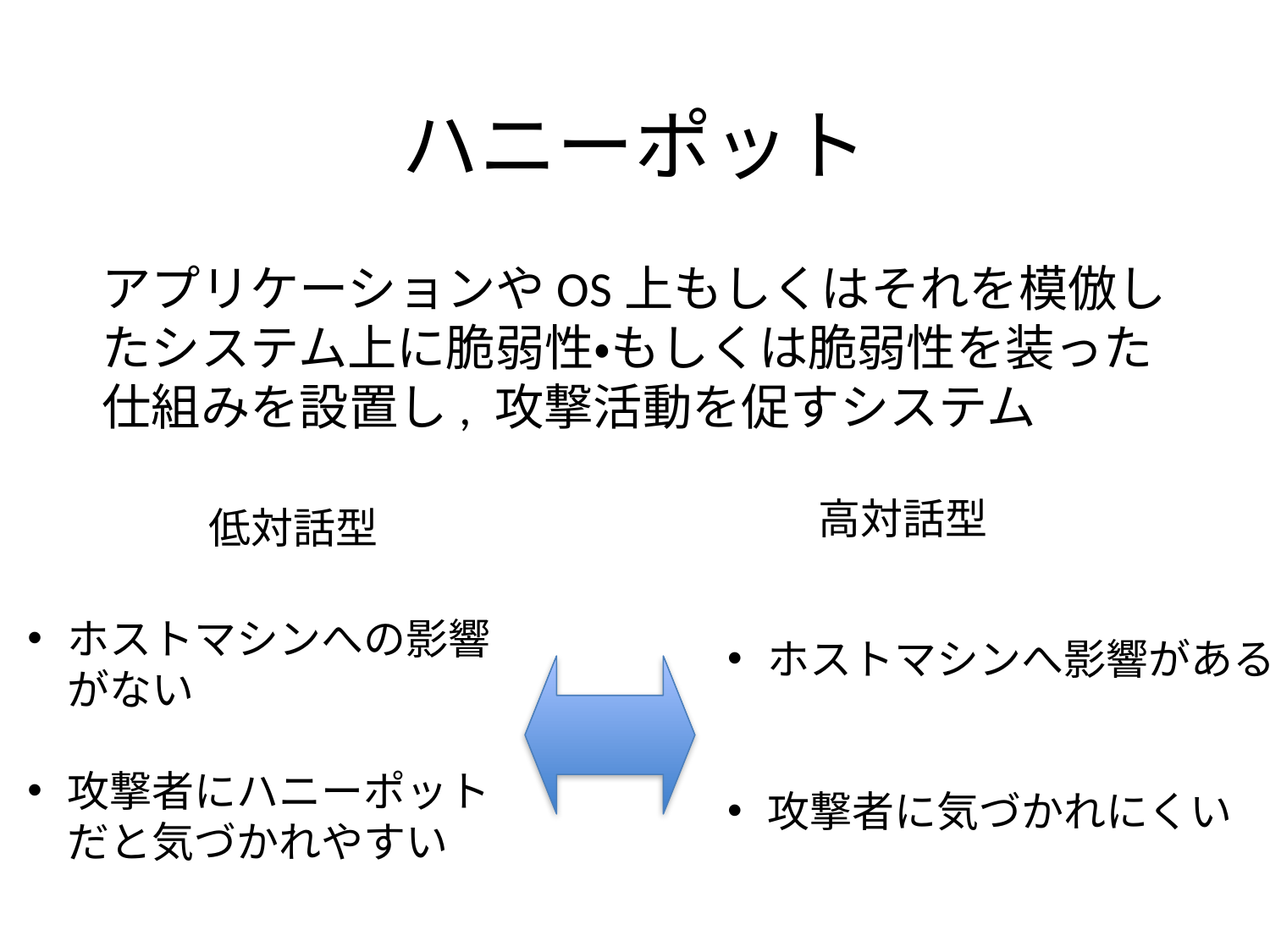

ハニーポット
アプリケーションやOS上もしくはそれを模倣したシステム上に脆弱性・もしくは脆弱性を装った仕組みを設置し, 攻撃活動を促すシステム
高対話型
低対話型

ホストマシンへの影響がない

攻撃者にハニーポットだと気づかれやすい

ホストマシンへ影響がある

攻撃者に気づかれにくい